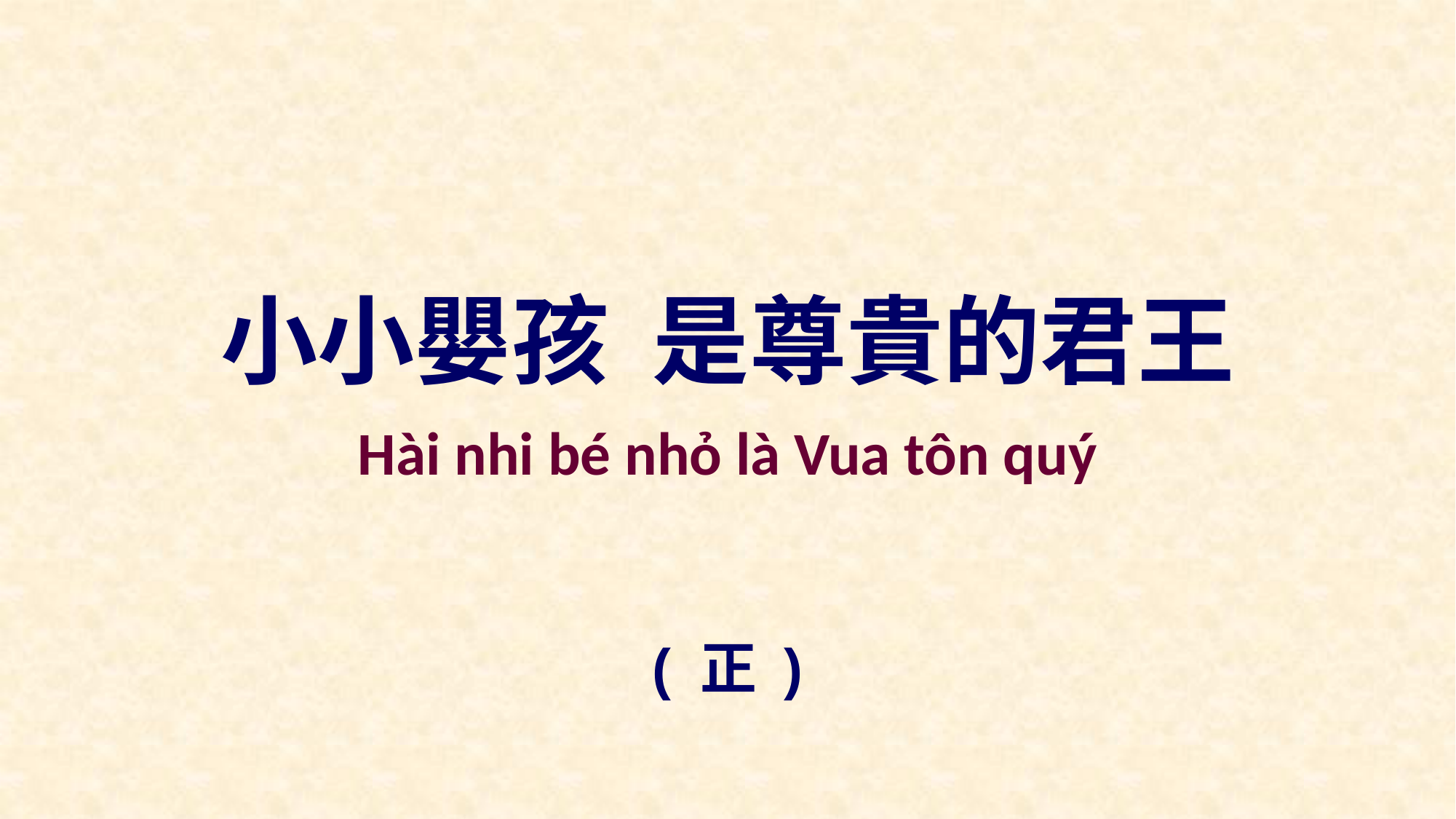

小小嬰孩  是尊貴的君王
Hài nhi bé nhỏ là Vua tôn quý
( 正 )